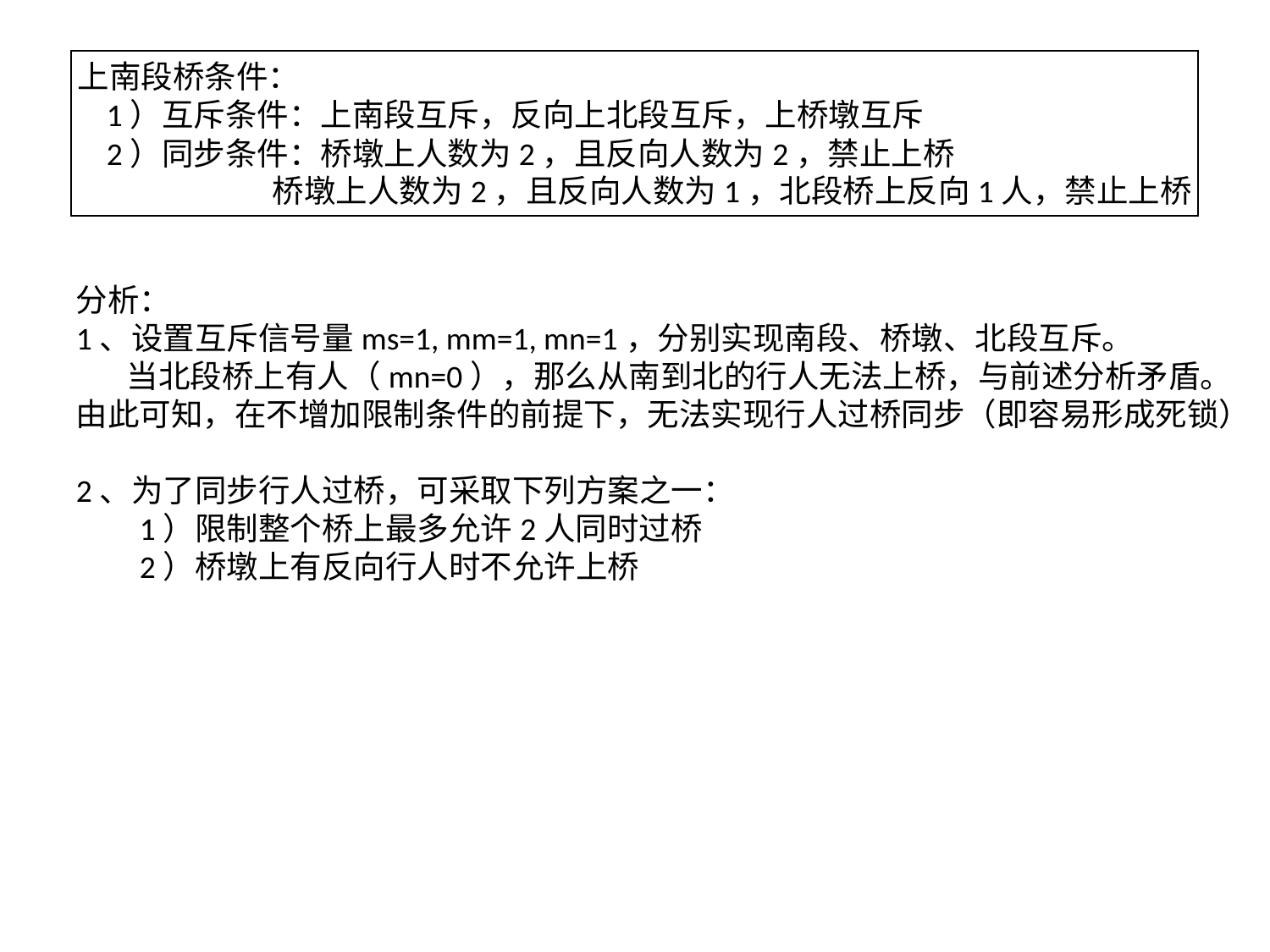

上南段桥条件：
    1）互斥条件：上南段互斥，反向上北段互斥，上桥墩互斥
    2）同步条件：桥墩上人数为2，且反向人数为2，禁止上桥
                          桥墩上人数为2，且反向人数为1，北段桥上反向1人，禁止上桥
分析：
1、设置互斥信号量ms=1, mm=1, mn=1，分别实现南段、桥墩、北段互斥。
      当北段桥上有人（mn=0），那么从南到北的行人无法上桥，与前述分析矛盾。
由此可知，在不增加限制条件的前提下，无法实现行人过桥同步（即容易形成死锁）

2、为了同步行人过桥，可采取下列方案之一：
1）限制整个桥上最多允许2人同时过桥
2）桥墩上有反向行人时不允许上桥